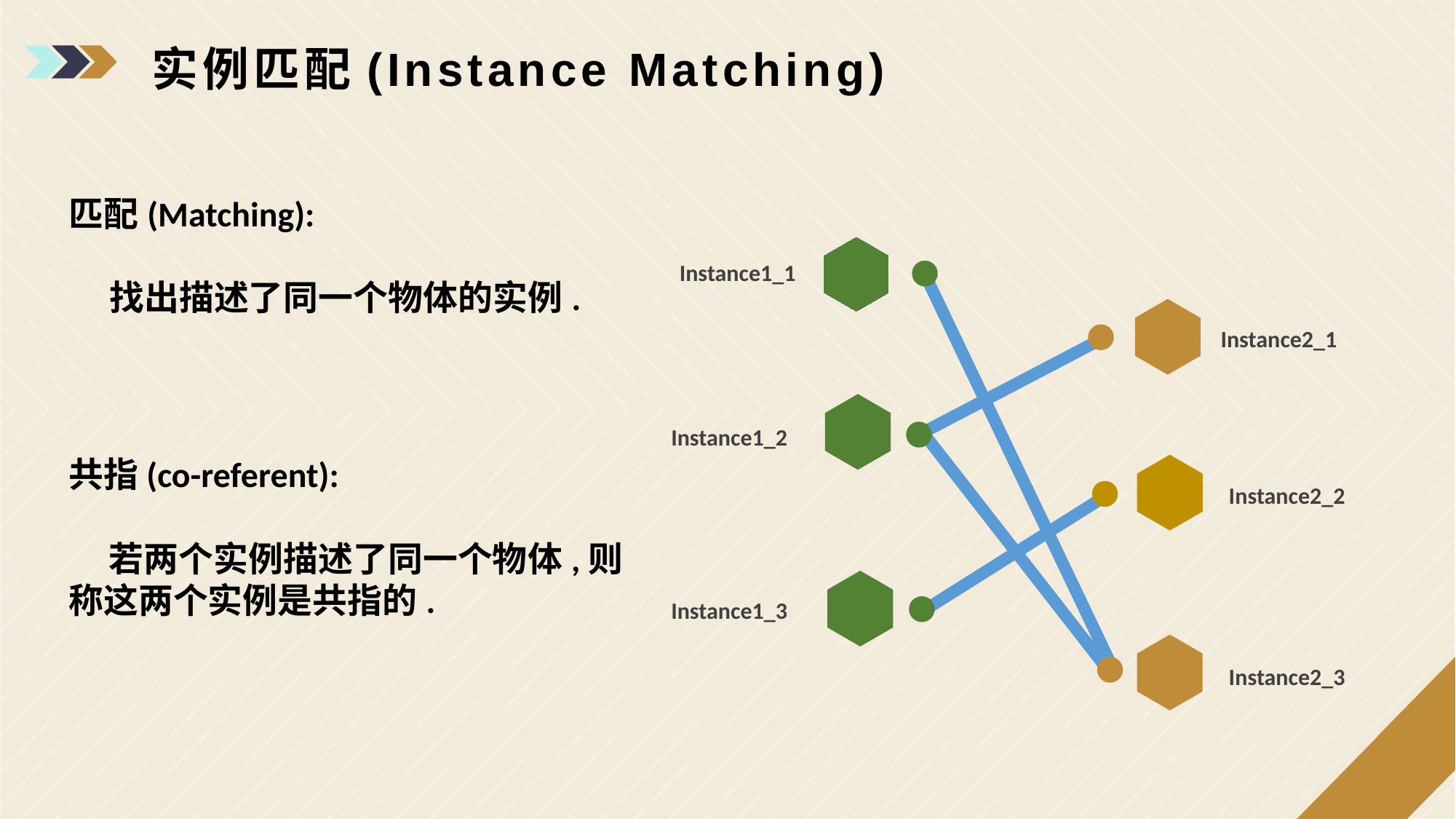

实例匹配(Instance Matching)
匹配(Matching):

    找出描述了同一个物体的实例.

Instance1_1

Instance2_1

Instance1_2

共指(co-referent):

    若两个实例描述了同一个物体,则称这两个实例是共指的.

Instance2_2

Instance1_3

Instance2_3